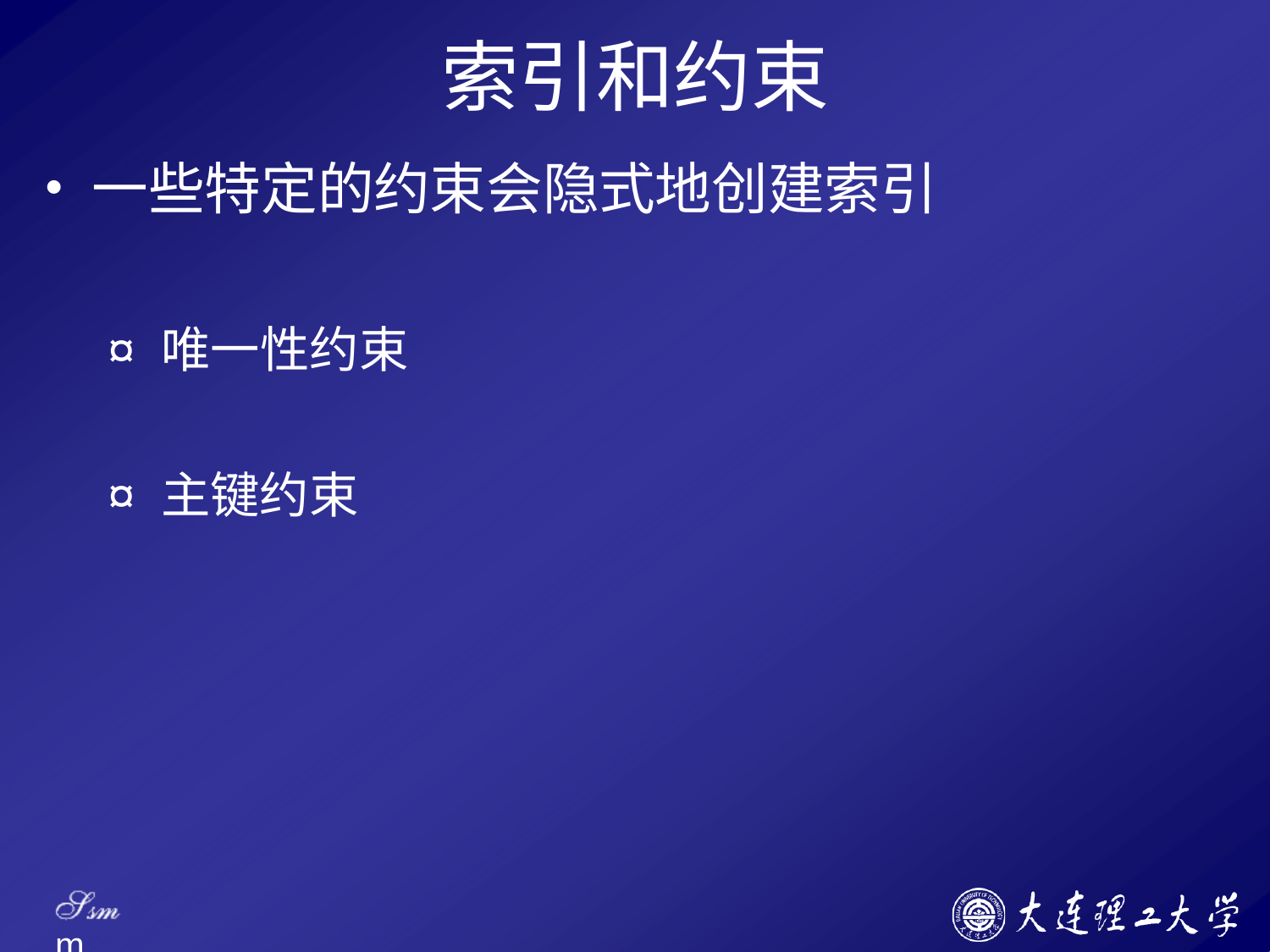

# 索引和约束
一些特定的约束会隐式地创建索引

¤ 唯一性约束

¤ 主键约束

Ssm